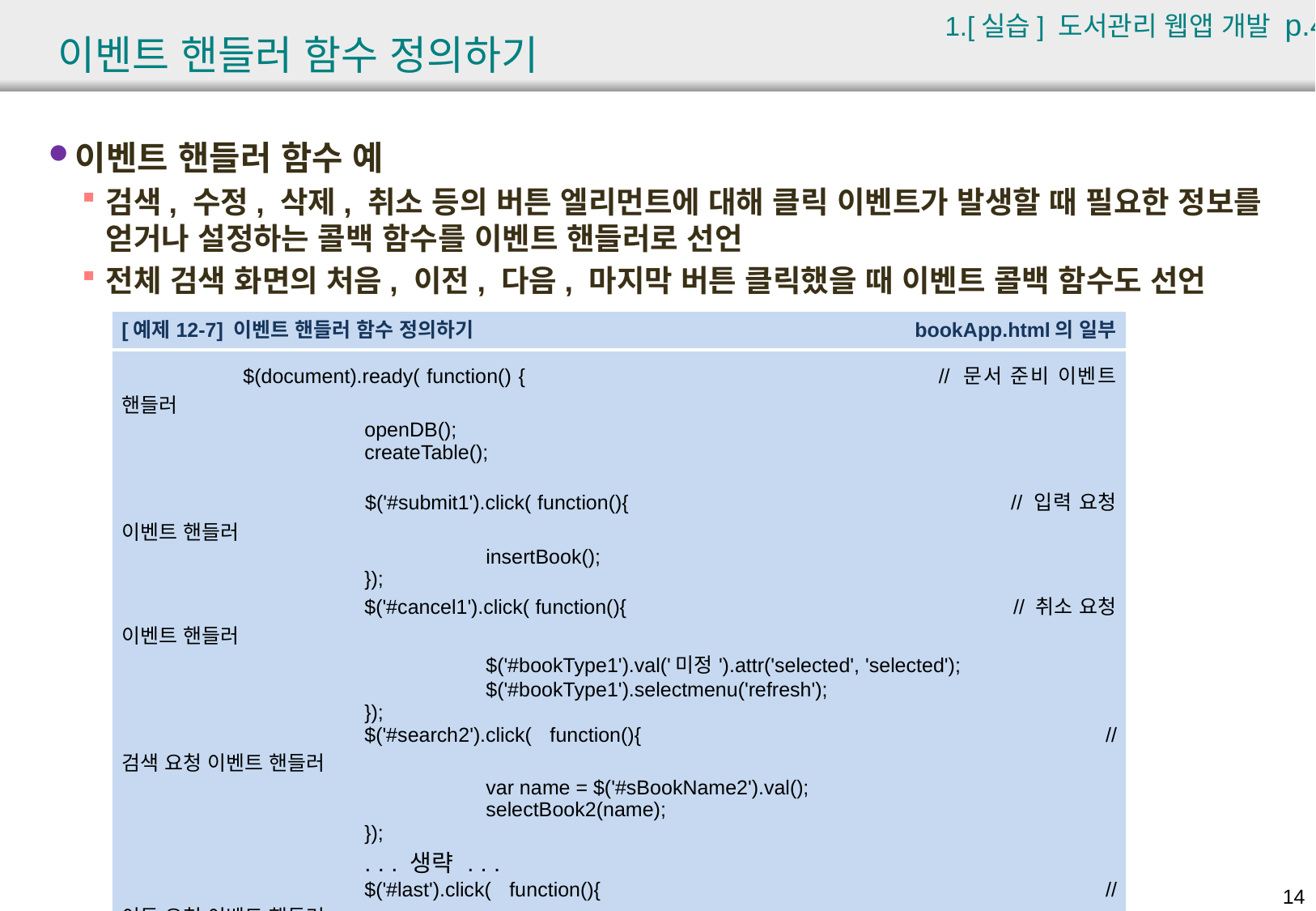

1.[실습] 도서관리 웹앱 개발 p.460
# 이벤트 핸들러 함수 정의하기
이벤트 핸들러 함수 예
검색, 수정, 삭제, 취소 등의 버튼 엘리먼트에 대해 클릭 이벤트가 발생할 때 필요한 정보를 얻거나 설정하는 콜백 함수를 이벤트 핸들러로 선언
전체 검색 화면의 처음, 이전, 다음, 마지막 버튼 클릭했을 때 이벤트 콜백 함수도 선언

| [예제12-7] 이벤트 핸들러 함수 정의하기 | bookApp.html의 일부 |
| --- | --- |
| $(document).ready( function() { // 문서 준비 이벤트 핸들러 openDB(); createTable(); $('#submit1').click( function(){ // 입력 요청 이벤트 핸들러 insertBook(); }); $('#cancel1').click( function(){ // 취소 요청 이벤트 핸들러 $('#bookType1').val('미정').attr('selected', 'selected'); $('#bookType1').selectmenu('refresh'); }); $('#search2').click( function(){ // 검색 요청 이벤트 핸들러 var name = $('#sBookName2').val(); selectBook2(name); }); . . . 생략 . . . $('#last').click( function(){ // 이동 요청 이벤트 핸들러 position='last'; listBook(); }); }); |  |